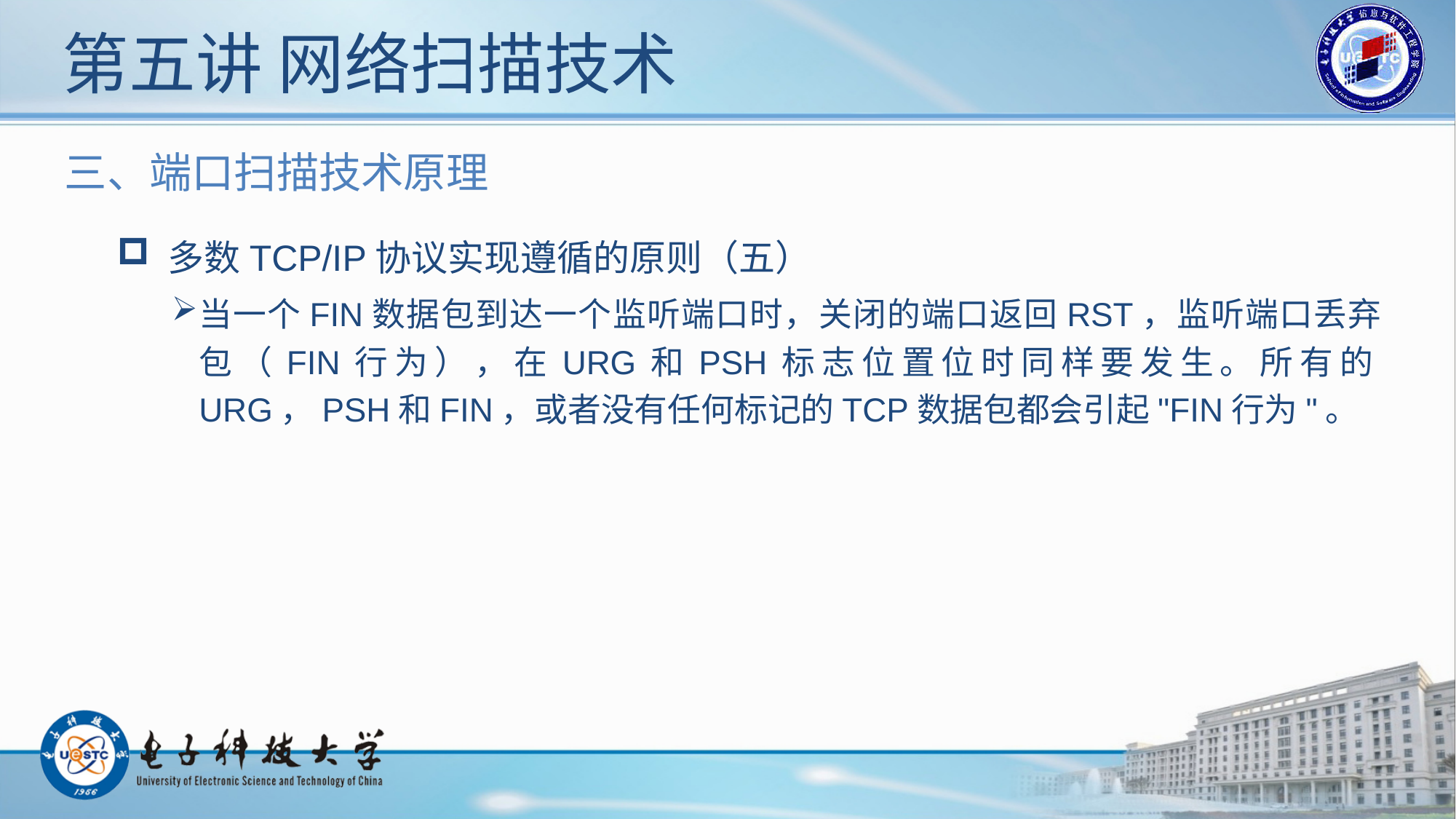

# 第五讲 网络扫描技术
三、端口扫描技术原理
 多数TCP/IP协议实现遵循的原则（五）
当一个FIN数据包到达一个监听端口时，关闭的端口返回RST，监听端口丢弃包（FIN行为），在URG和PSH标志位置位时同样要发生。所有的URG，PSH和FIN，或者没有任何标记的TCP数据包都会引起"FIN行为"。